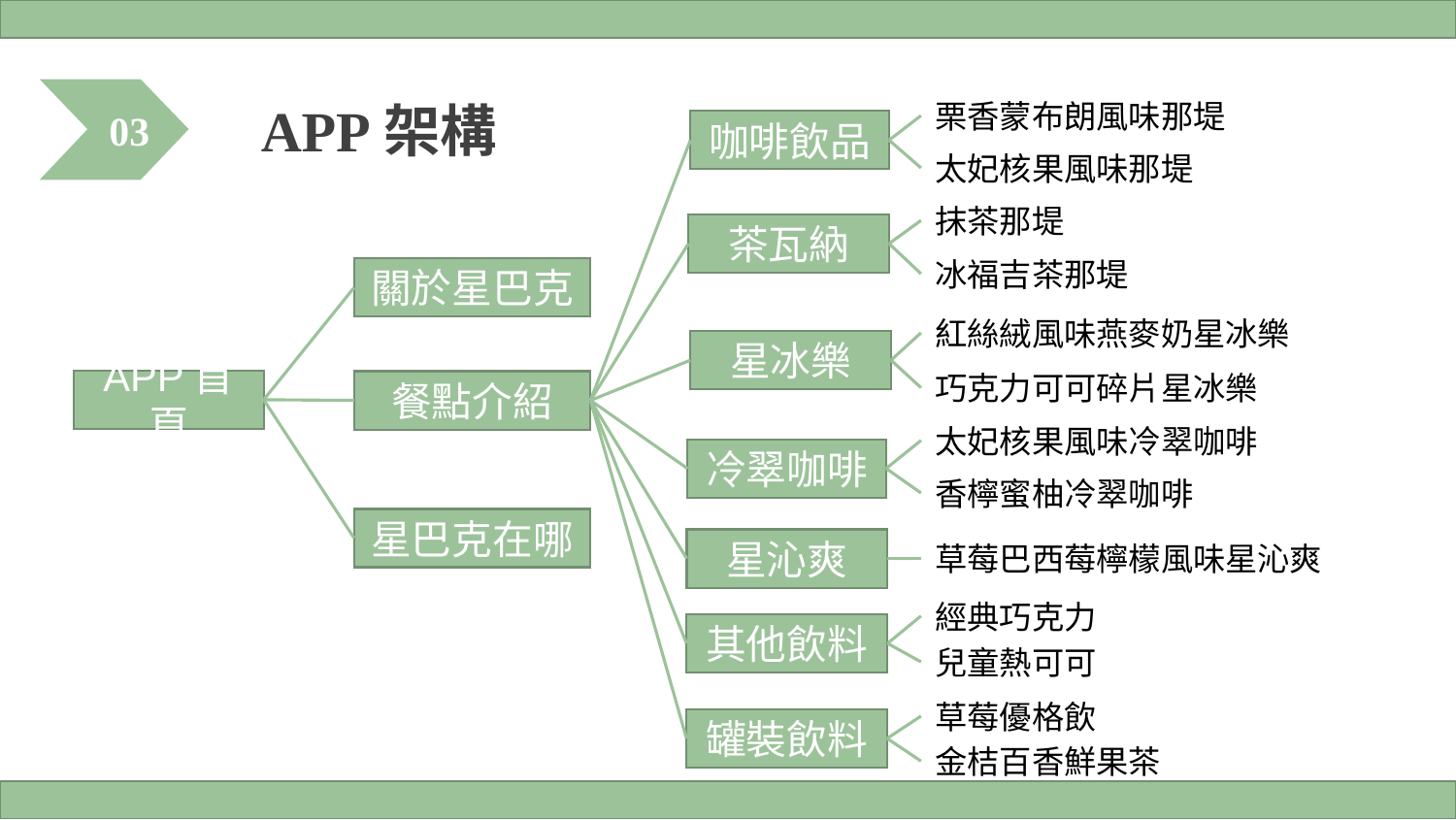

03
栗香蒙布朗風味那堤
APP架構
咖啡飲品
太妃核果風味那堤
抹茶那堤
茶瓦納
冰福吉茶那堤
關於星巴克
紅絲絨風味燕麥奶星冰樂
星冰樂
巧克力可可碎片星冰樂
APP首頁
餐點介紹
太妃核果風味冷翠咖啡
冷翠咖啡
香檸蜜柚冷翠咖啡
星巴克在哪
星沁爽
草莓巴西莓檸檬風味星沁爽
經典巧克力
其他飲料
兒童熱可可
草莓優格飲
罐裝飲料
金桔百香鮮果茶